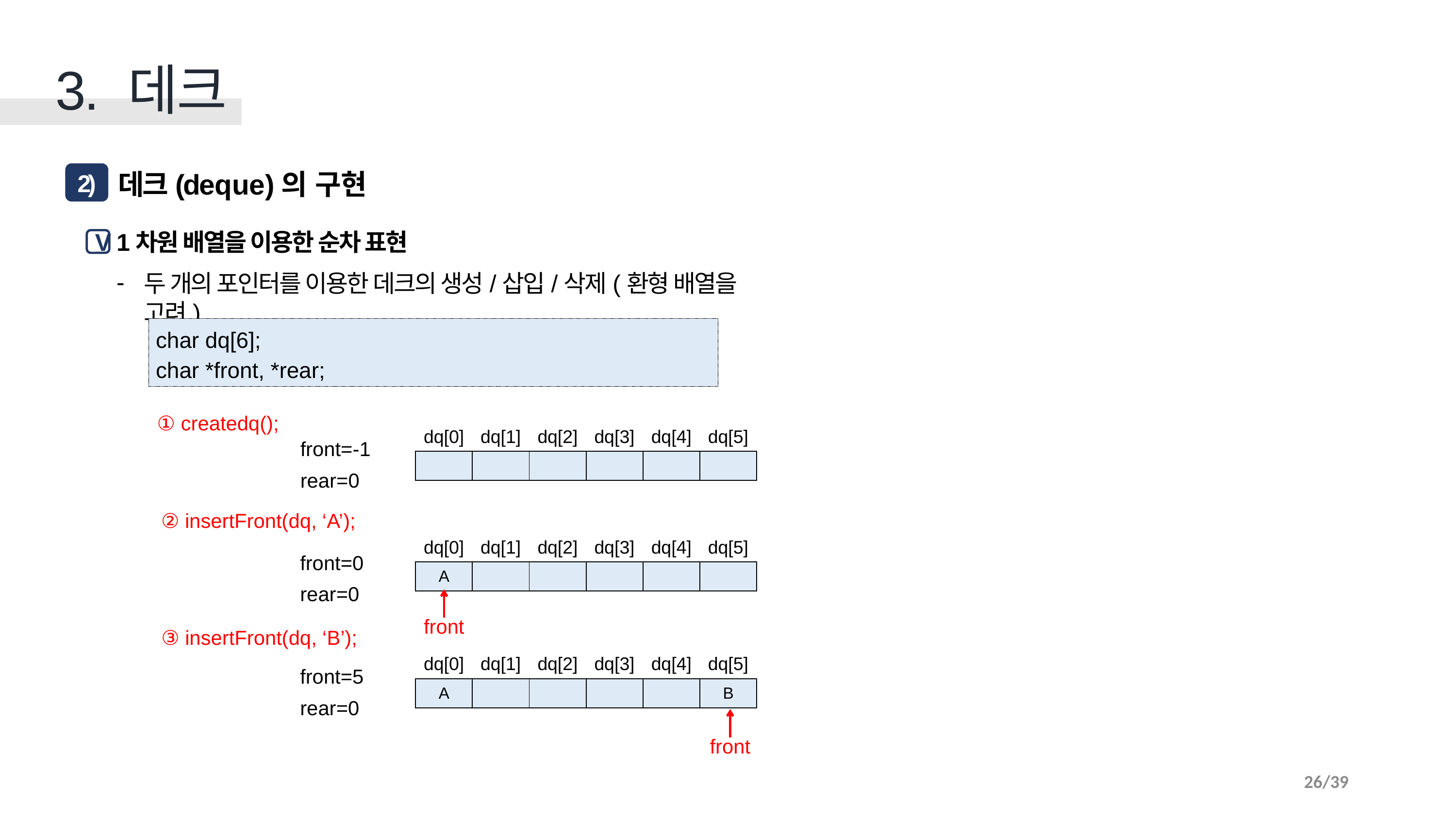

3. 데크

 데크(deque)의 구현
2)
1차원 배열을 이용한 순차 표현

두 개의 포인터를 이용한 데크의 생성/삽입/삭제(환형 배열을 고려)
V
char dq[6];
char *front, *rear;
① createdq();
|  | dq[0] | dq[1] | dq[2] | dq[3] | dq[4] | dq[5] |
| --- | --- | --- | --- | --- | --- | --- |
|  |  |  |  |  |  |  |
| front=-1 |
| --- |
| rear=0 |
② insertFront(dq, ‘A’);
|  | dq[0] | dq[1] | dq[2] | dq[3] | dq[4] | dq[5] |
| --- | --- | --- | --- | --- | --- | --- |
|  | A |  |  |  |  |  |
| front=0 |
| --- |
| rear=0 |
front
③ insertFront(dq, ‘B’);
|  | dq[0] | dq[1] | dq[2] | dq[3] | dq[4] | dq[5] |
| --- | --- | --- | --- | --- | --- | --- |
|  | A |  |  |  |  | B |
| front=5 |
| --- |
| rear=0 |
front
26/39